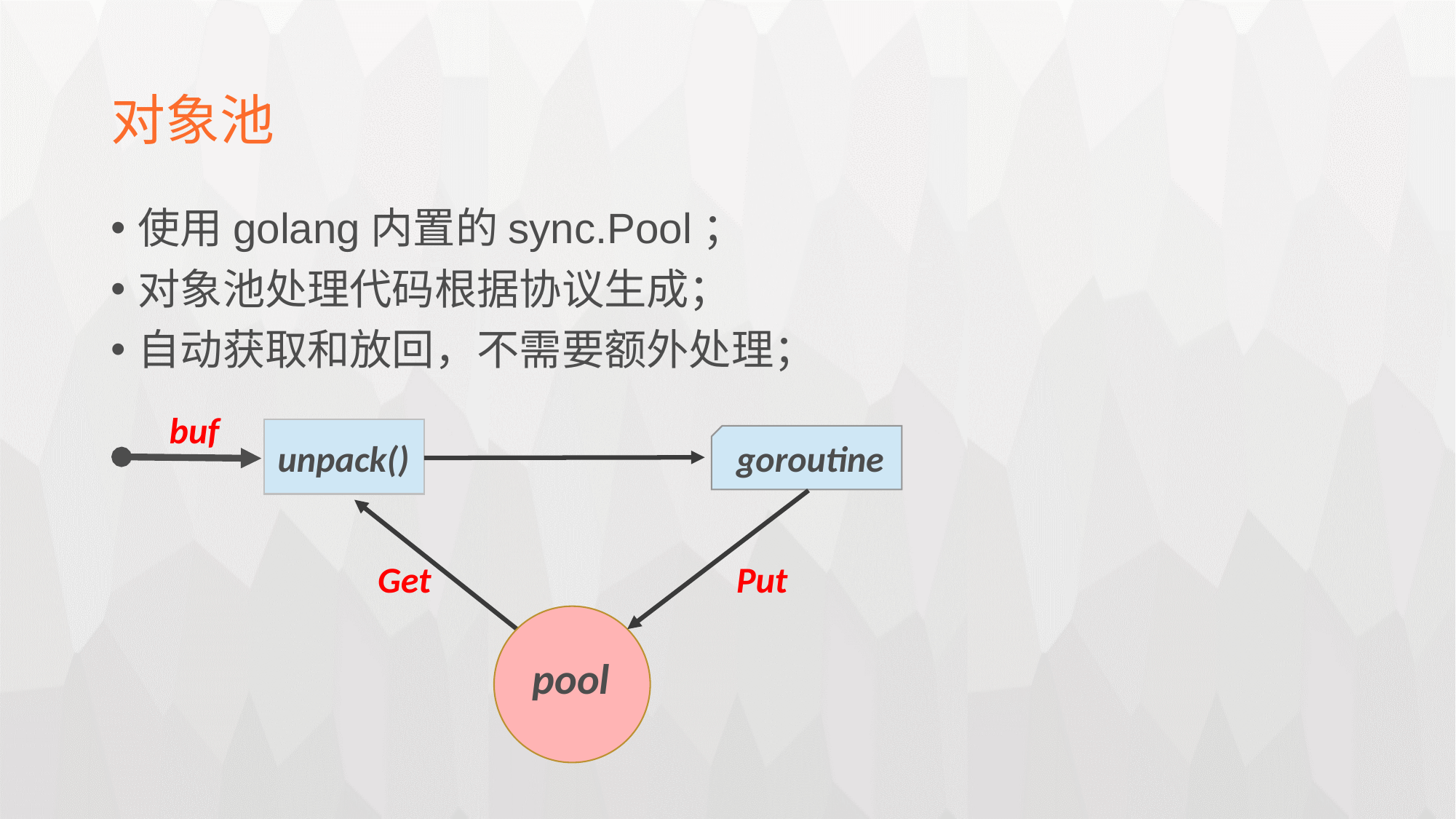

对象池
使用golang内置的sync.Pool；
对象池处理代码根据协议生成；
自动获取和放回，不需要额外处理；

buf

goroutine
unpack()
Get
Put

pool